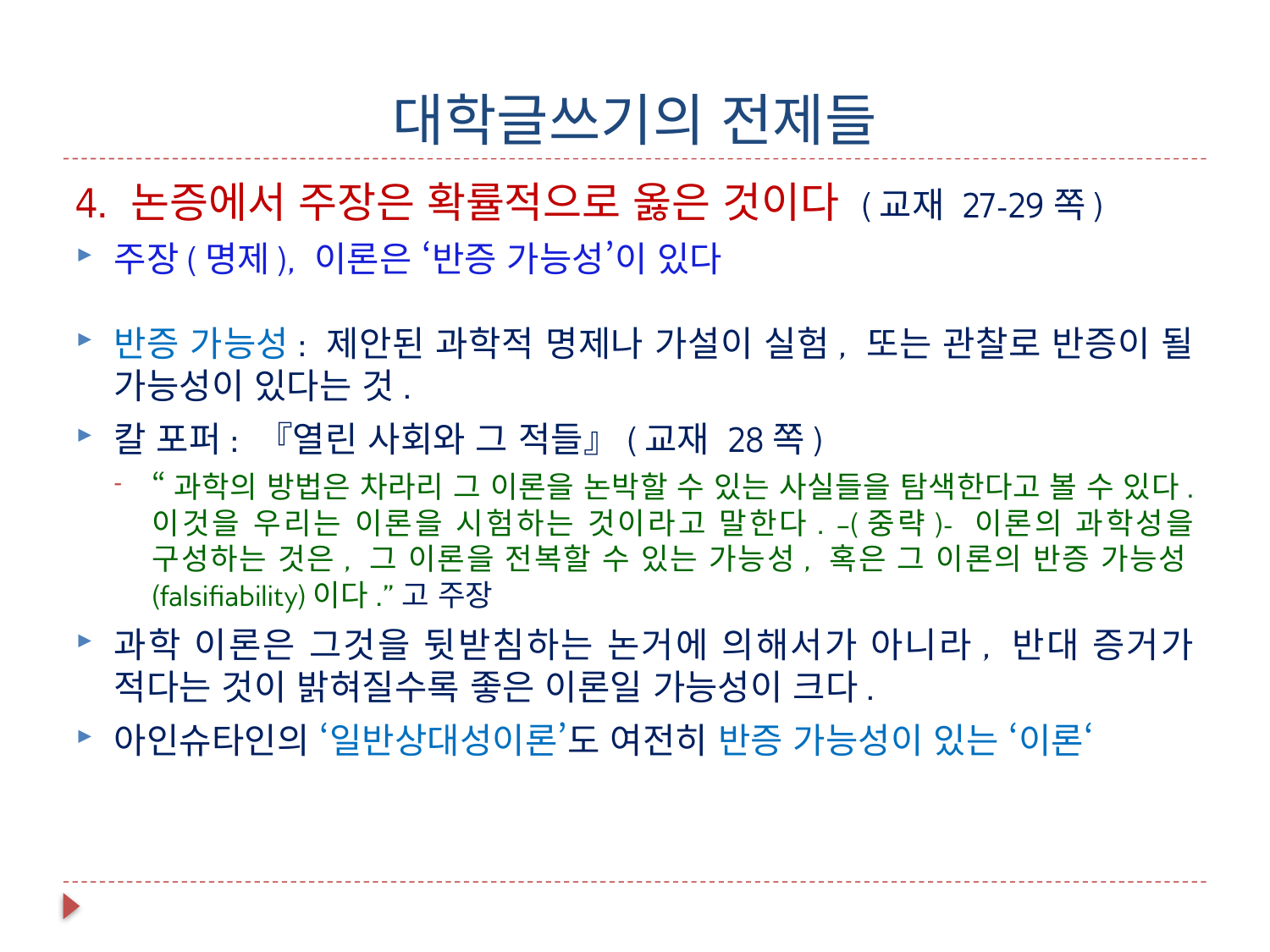

# 대학글쓰기의 전제들
4. 논증에서 주장은 확률적으로 옳은 것이다 (교재 27-29쪽)
주장(명제), 이론은 ‘반증 가능성’이 있다

반증 가능성: 제안된 과학적 명제나 가설이 실험, 또는 관찰로 반증이 될 가능성이 있다는 것.
칼 포퍼: 『열린 사회와 그 적들』(교재 28쪽)
“과학의 방법은 차라리 그 이론을 논박할 수 있는 사실들을 탐색한다고 볼 수 있다. 이것을 우리는 이론을 시험하는 것이라고 말한다. –(중략)- 이론의 과학성을 구성하는 것은, 그 이론을 전복할 수 있는 가능성, 혹은 그 이론의 반증 가능성(falsifiability)이다.”고 주장
과학 이론은 그것을 뒷받침하는 논거에 의해서가 아니라, 반대 증거가 적다는 것이 밝혀질수록 좋은 이론일 가능성이 크다.
아인슈타인의 ‘일반상대성이론’도 여전히 반증 가능성이 있는 ‘이론‘